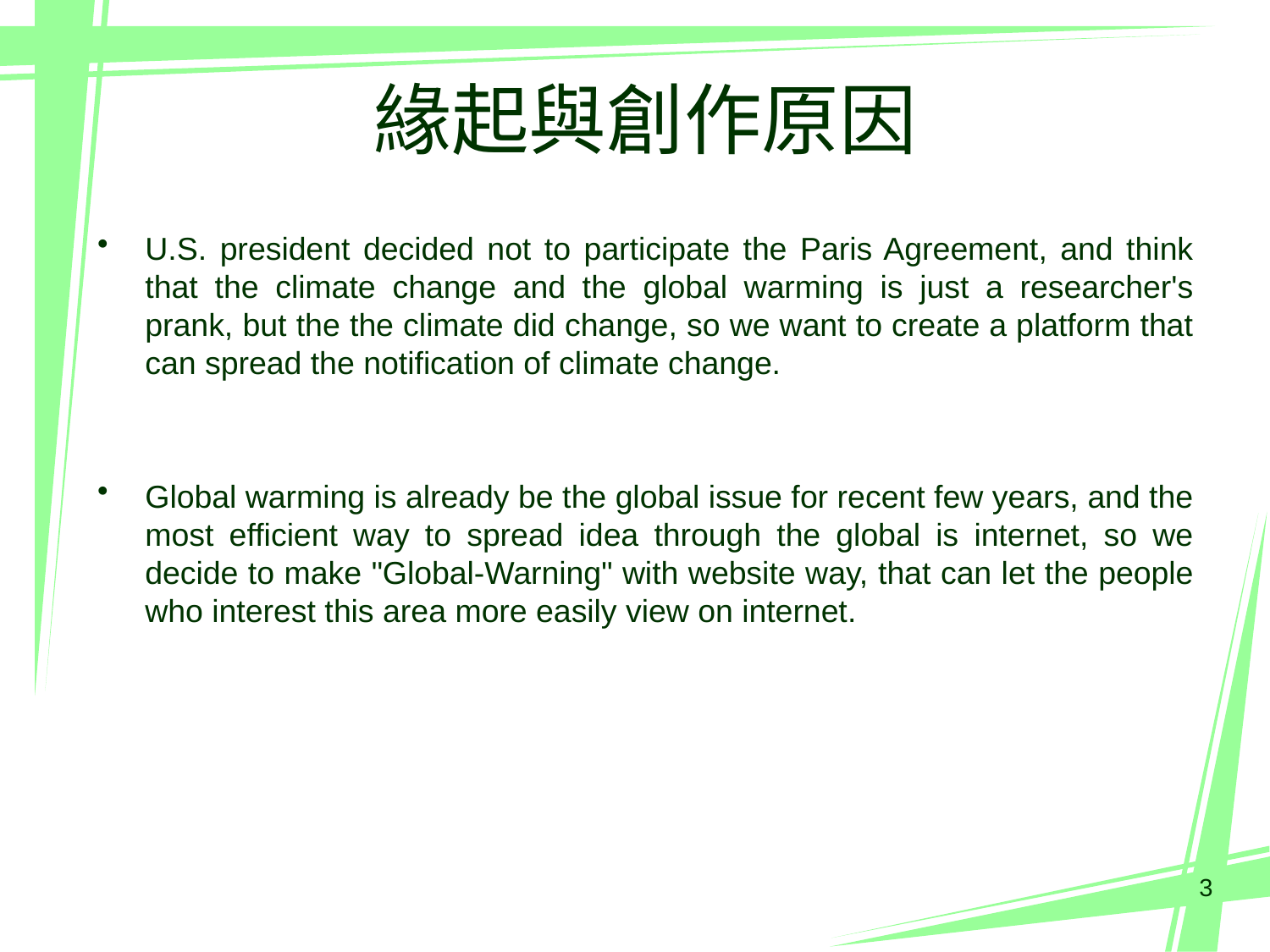

# 緣起與創作原因
U.S. president decided not to participate the Paris Agreement, and think that the climate change and the global warming is just a researcher's prank, but the the climate did change, so we want to create a platform that can spread the notification of climate change.

Global warming is already be the global issue for recent few years, and the most efficient way to spread idea through the global is internet, so we decide to make "Global-Warning" with website way, that can let the people who interest this area more easily view on internet.
3